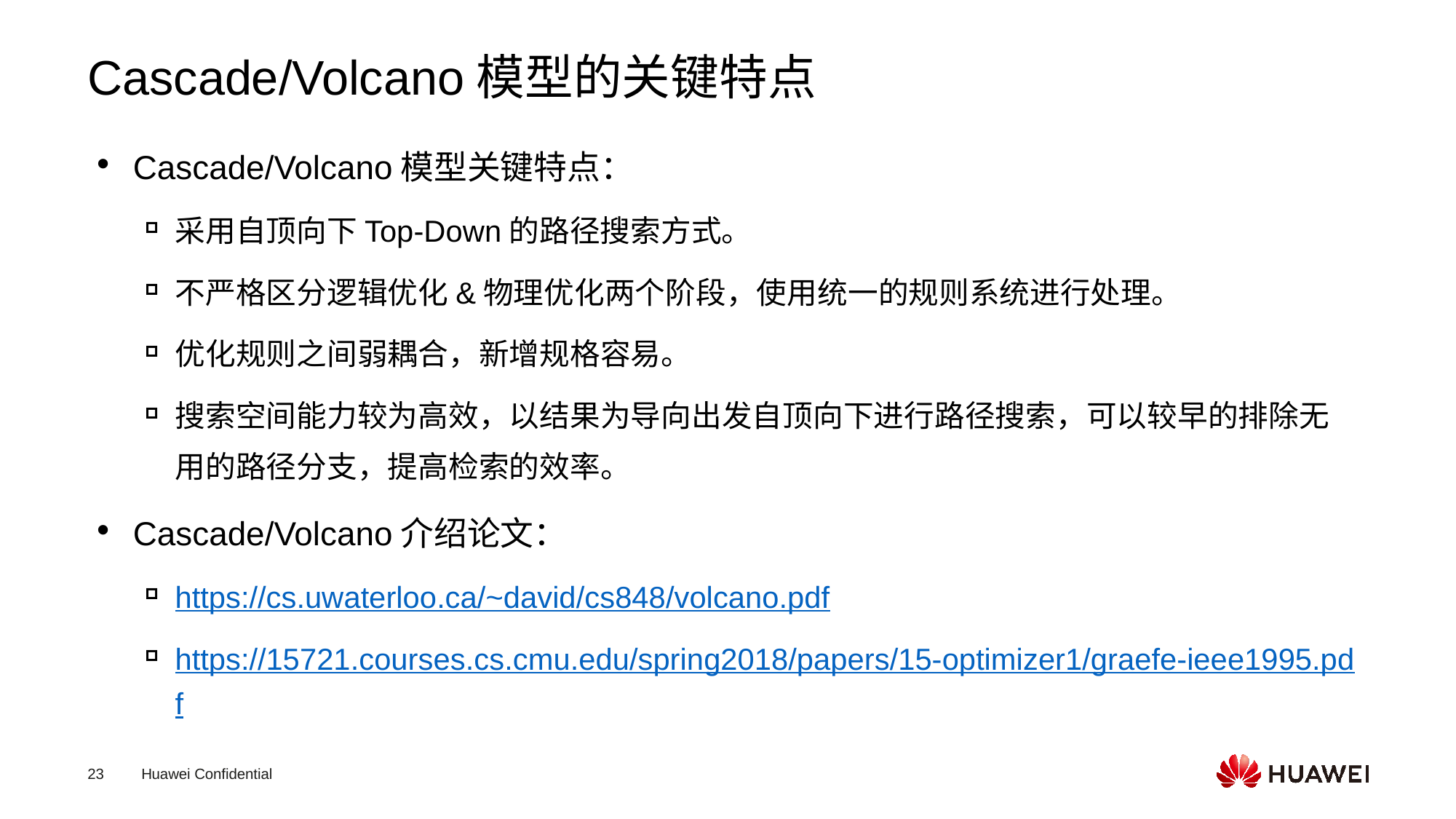

# Cascade/Volcano模型的关键特点
Cascade/Volcano模型关键特点：
采用自顶向下Top-Down的路径搜索方式。
不严格区分逻辑优化&物理优化两个阶段，使用统一的规则系统进行处理。
优化规则之间弱耦合，新增规格容易。
搜索空间能力较为高效，以结果为导向出发自顶向下进行路径搜索，可以较早的排除无用的路径分支，提高检索的效率。
Cascade/Volcano介绍论文：
https://cs.uwaterloo.ca/~david/cs848/volcano.pdf
https://15721.courses.cs.cmu.edu/spring2018/papers/15-optimizer1/graefe-ieee1995.pdf